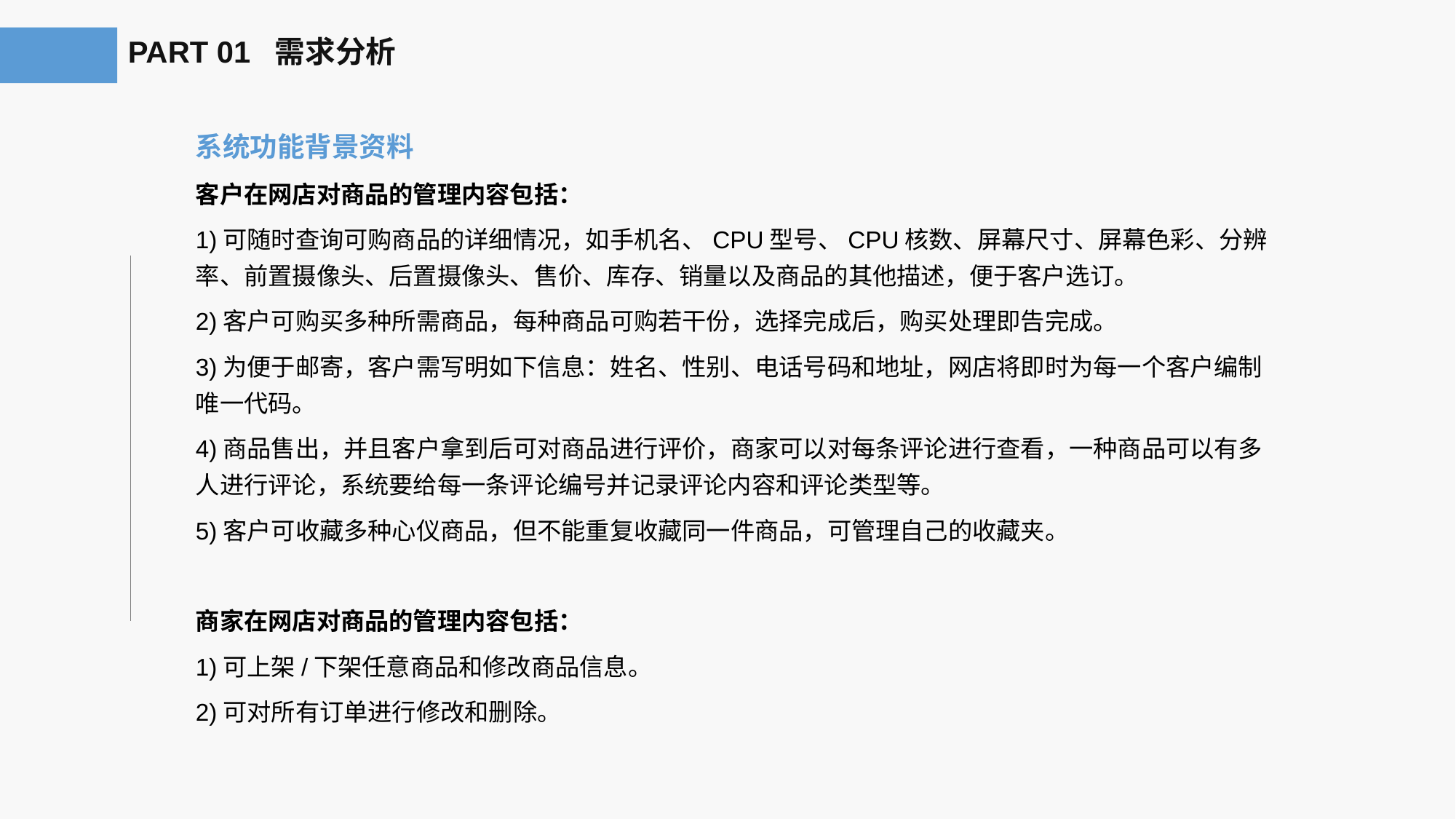

PART 01  需求分析
系统功能背景资料
客户在网店对商品的管理内容包括：
1)可随时查询可购商品的详细情况，如手机名、CPU型号、CPU核数、屏幕尺寸、屏幕色彩、分辨率、前置摄像头、后置摄像头、售价、库存、销量以及商品的其他描述，便于客户选订。
2)客户可购买多种所需商品，每种商品可购若干份，选择完成后，购买处理即告完成。
3)为便于邮寄，客户需写明如下信息：姓名、性别、电话号码和地址，网店将即时为每一个客户编制唯一代码。
4)商品售出，并且客户拿到后可对商品进行评价，商家可以对每条评论进行查看，一种商品可以有多人进行评论，系统要给每一条评论编号并记录评论内容和评论类型等。
5)客户可收藏多种心仪商品，但不能重复收藏同一件商品，可管理自己的收藏夹。

商家在网店对商品的管理内容包括：
1)可上架/下架任意商品和修改商品信息。
2)可对所有订单进行修改和删除。